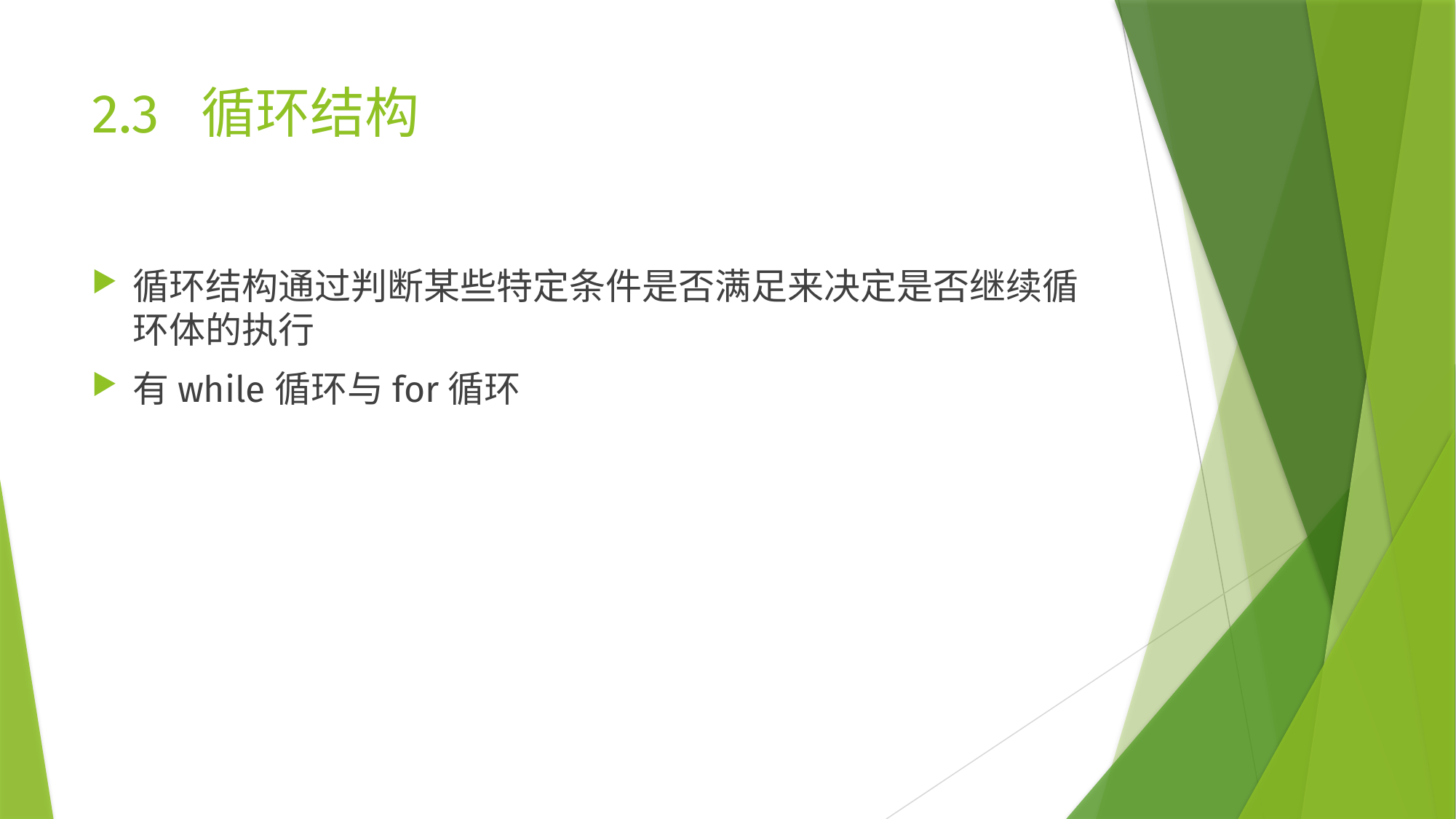

# 2.3	循环结构
循环结构通过判断某些特定条件是否满足来决定是否继续循环体的执行
有while循环与for循环